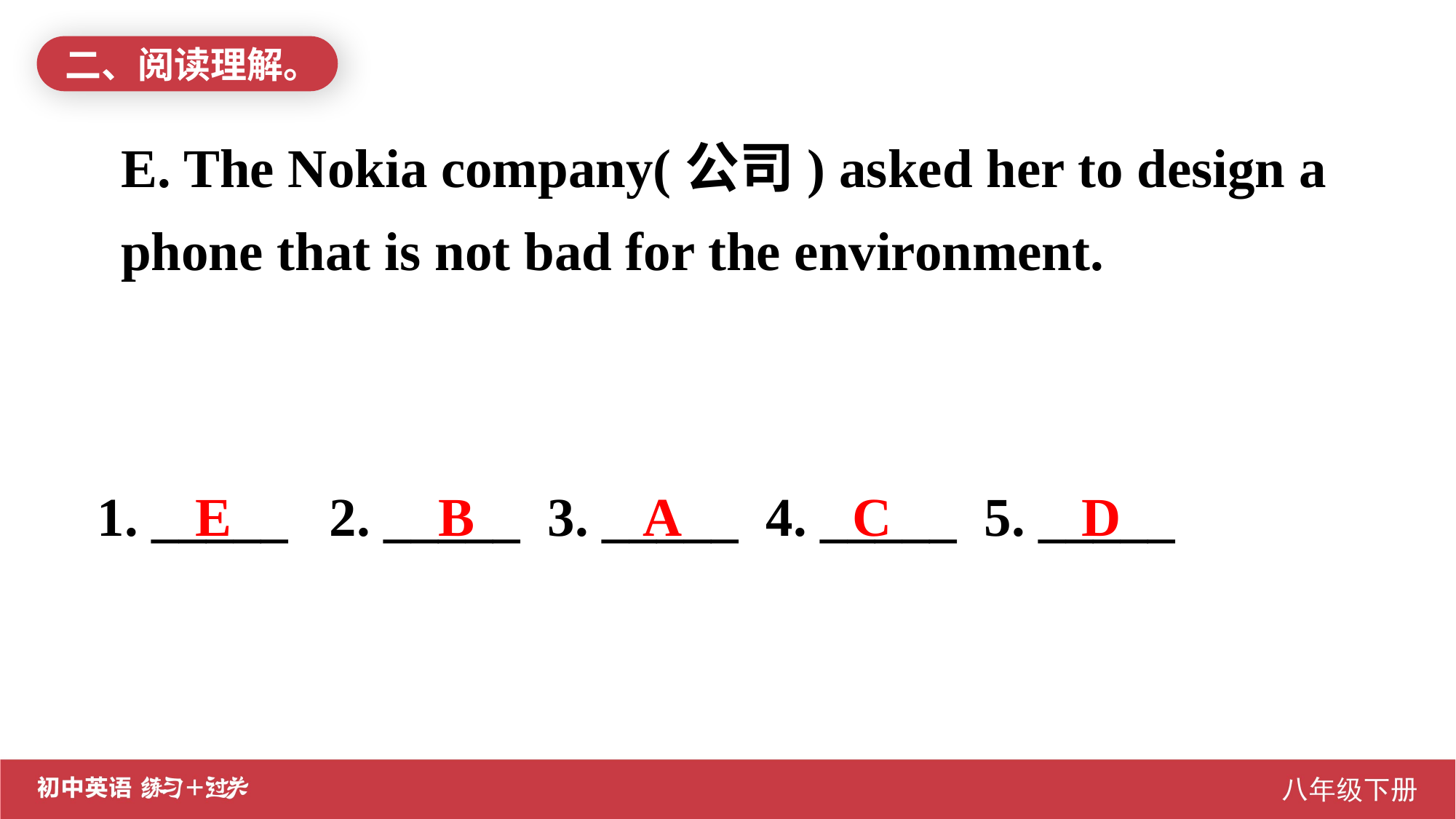

二、阅读理解。
E. The Nokia company(公司) asked her to design a phone that is not bad for the environment.
1. _____   2. _____  3. _____  4. _____  5. _____
E
B
A
C
D